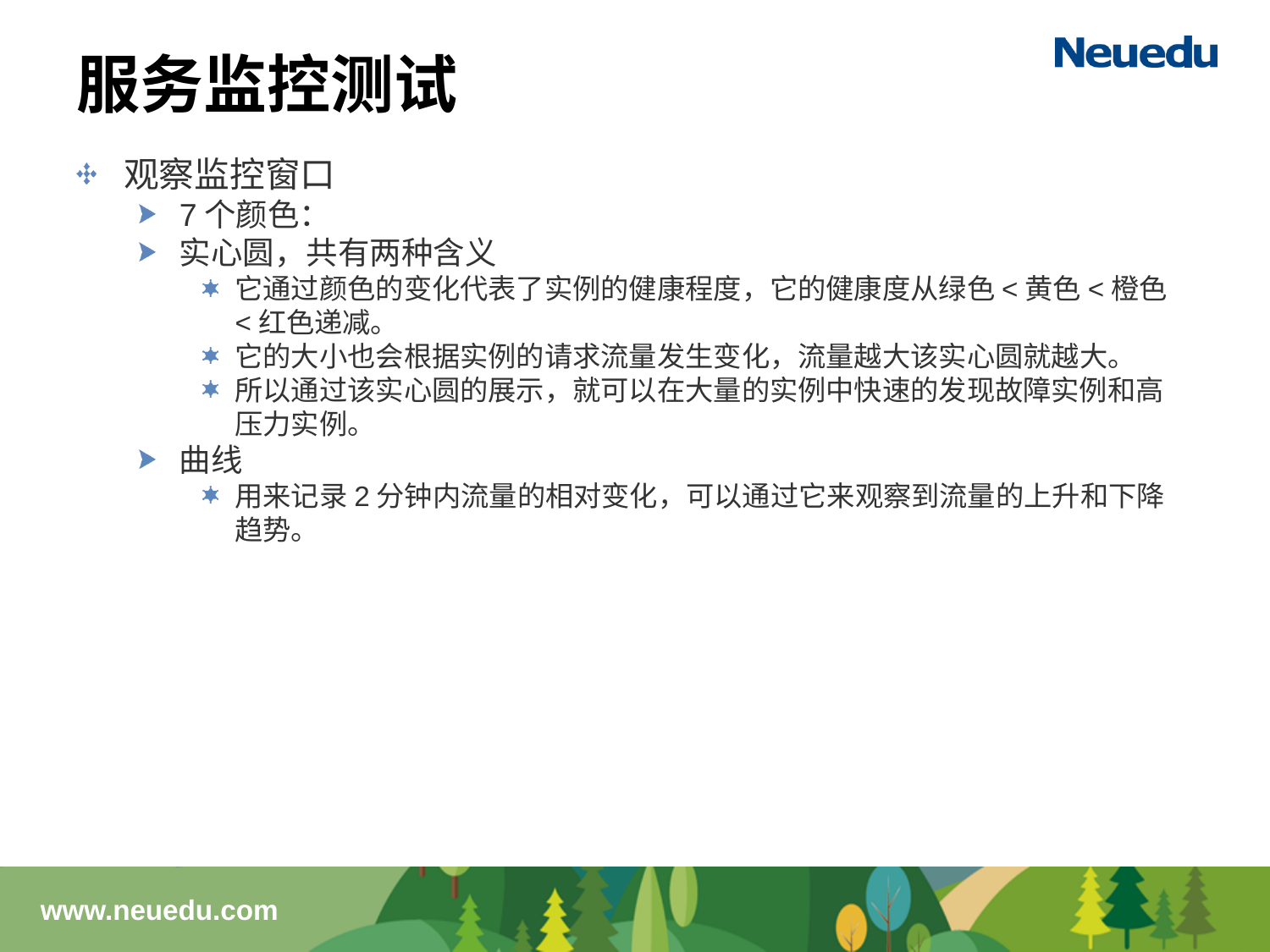

# 服务监控测试
观察监控窗口
7个颜色：
实心圆，共有两种含义
它通过颜色的变化代表了实例的健康程度，它的健康度从绿色<黄色<橙色<红色递减。
它的大小也会根据实例的请求流量发生变化，流量越大该实心圆就越大。
所以通过该实心圆的展示，就可以在大量的实例中快速的发现故障实例和高压力实例。
曲线
用来记录2分钟内流量的相对变化，可以通过它来观察到流量的上升和下降趋势。